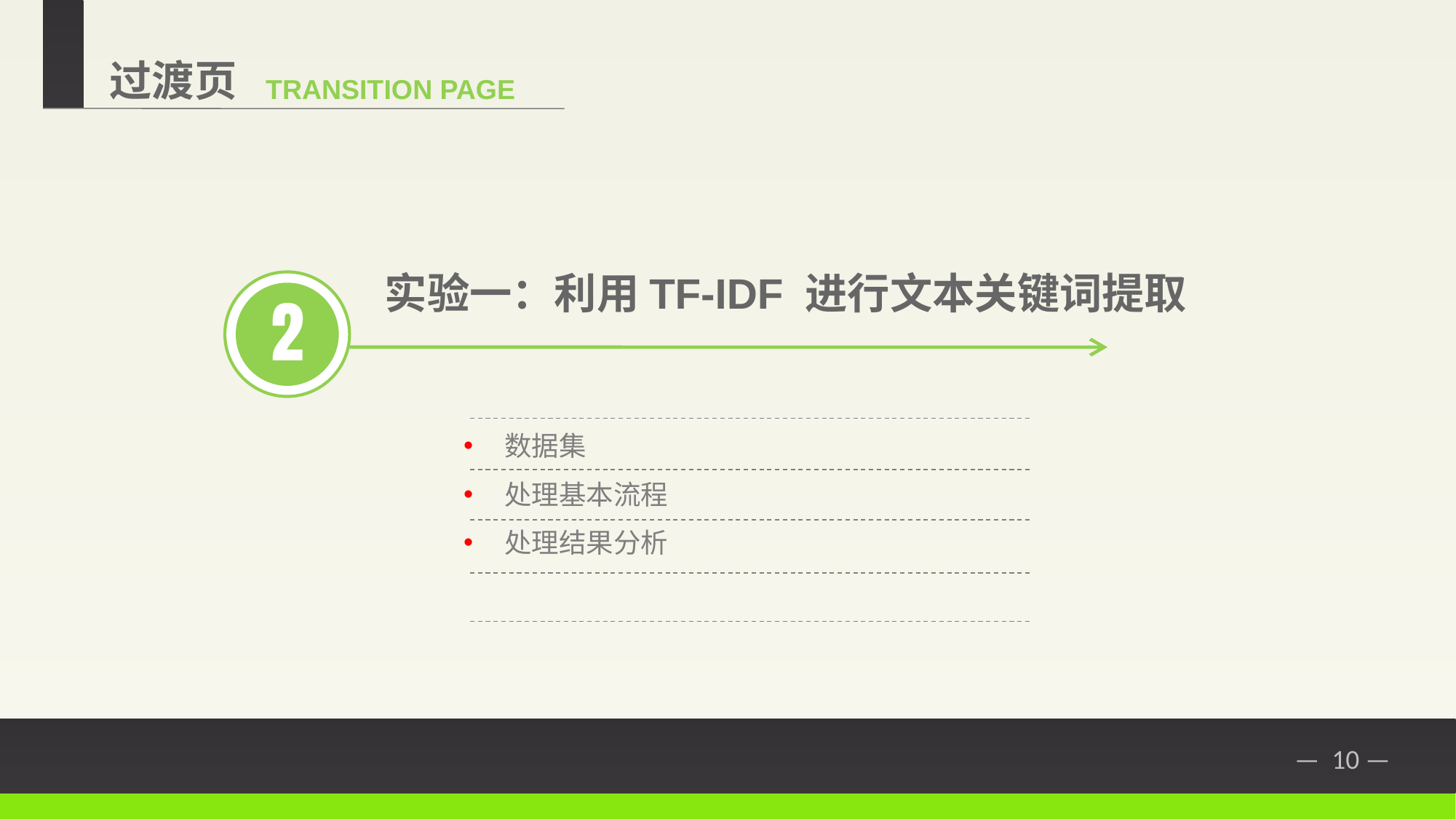

过渡页
TRANSITION PAGE

实验一：利用TF-IDF 进行文本关键词提取

2

数据集
处理基本流程
处理结果分析